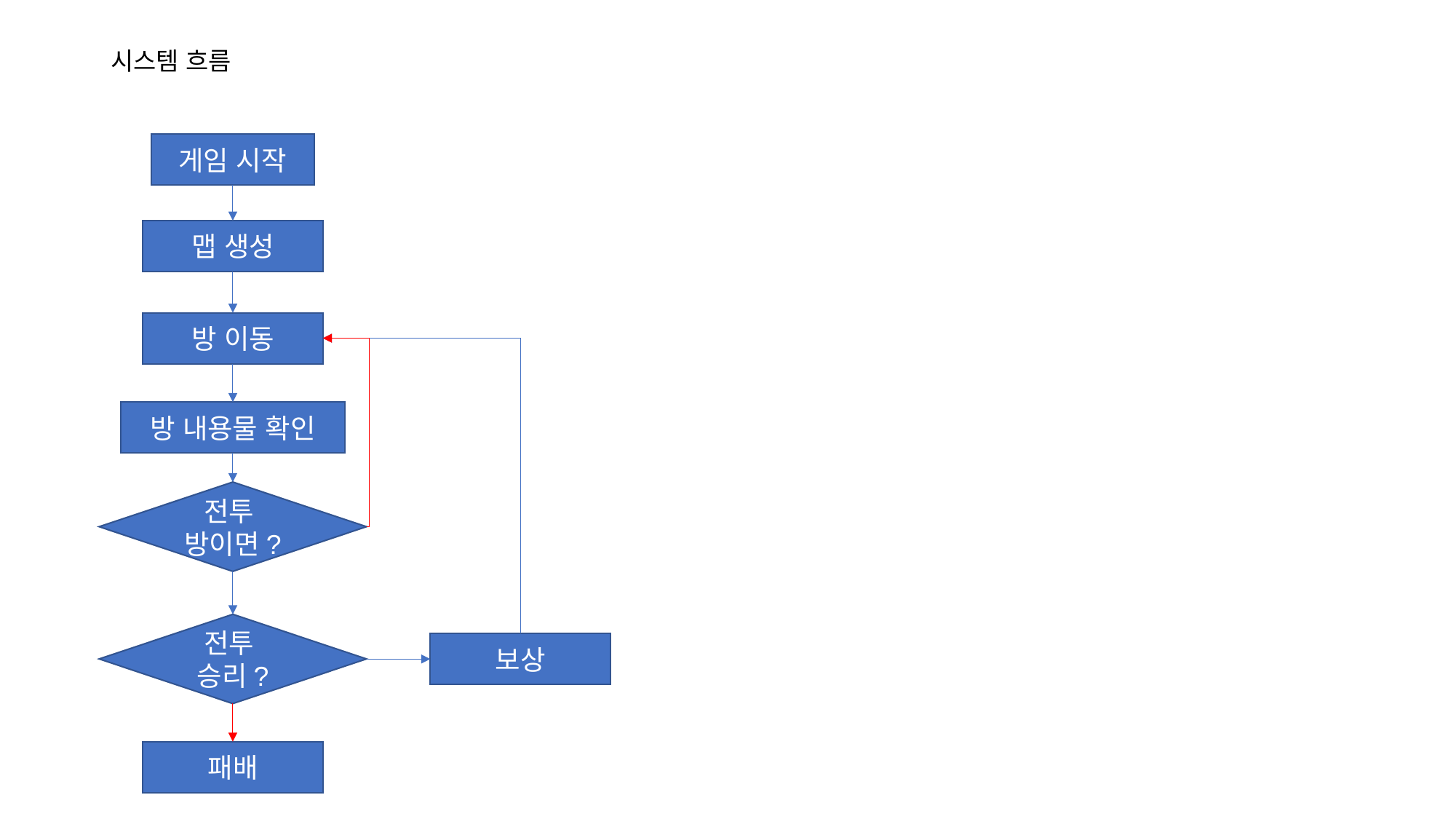

# 시스템 흐름
게임 시작
맵 생성
방 이동
방 내용물 확인
전투
방이면?
전투
승리?
보상
패배